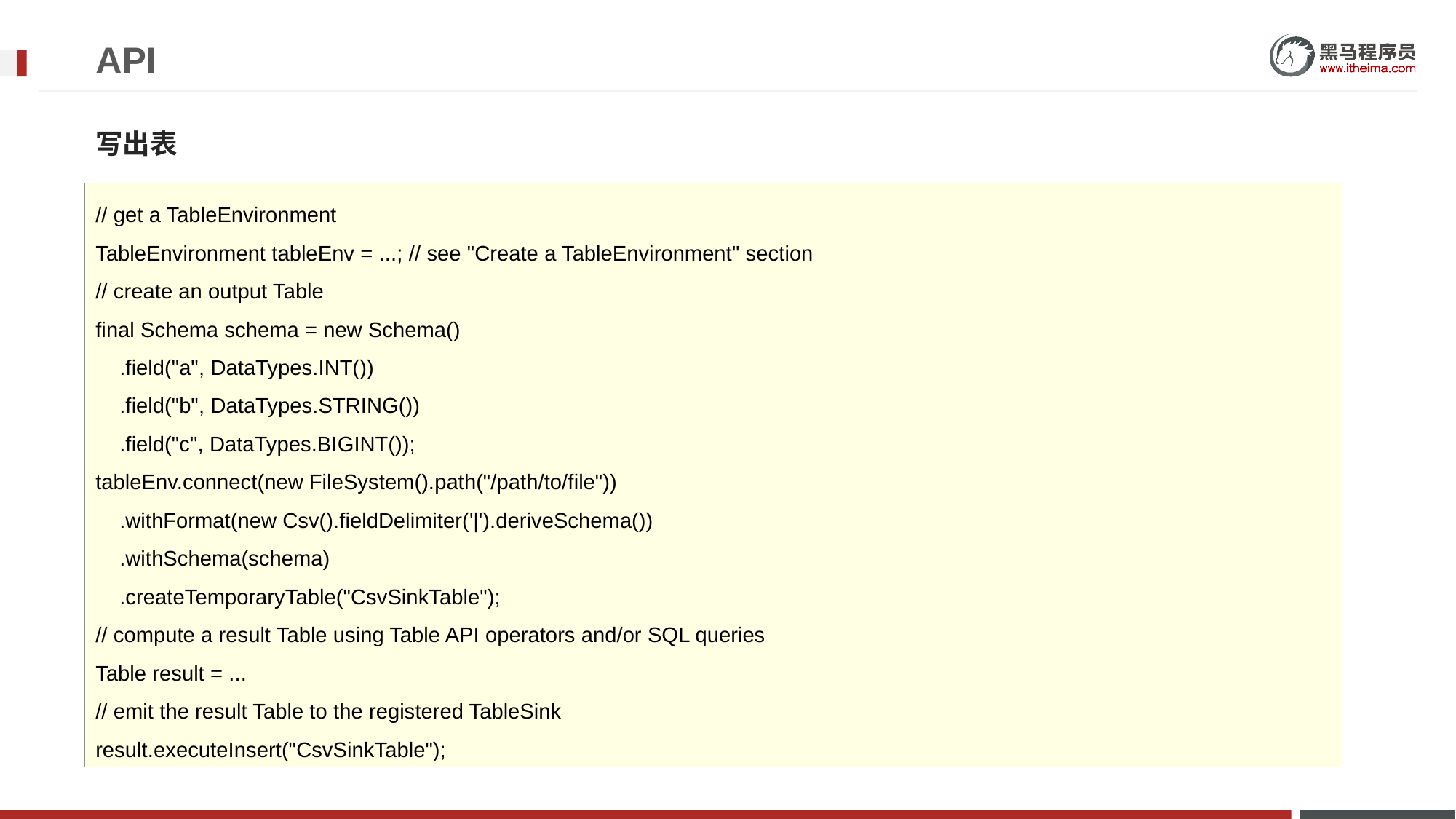

# API
写出表
// get a TableEnvironment
TableEnvironment tableEnv = ...; // see "Create a TableEnvironment" section
// create an output Table
final Schema schema = new Schema()
    .field("a", DataTypes.INT())
    .field("b", DataTypes.STRING())
    .field("c", DataTypes.BIGINT());
tableEnv.connect(new FileSystem().path("/path/to/file"))
    .withFormat(new Csv().fieldDelimiter('|').deriveSchema())
    .withSchema(schema)
    .createTemporaryTable("CsvSinkTable");
// compute a result Table using Table API operators and/or SQL queries
Table result = ...
// emit the result Table to the registered TableSink
result.executeInsert("CsvSinkTable");